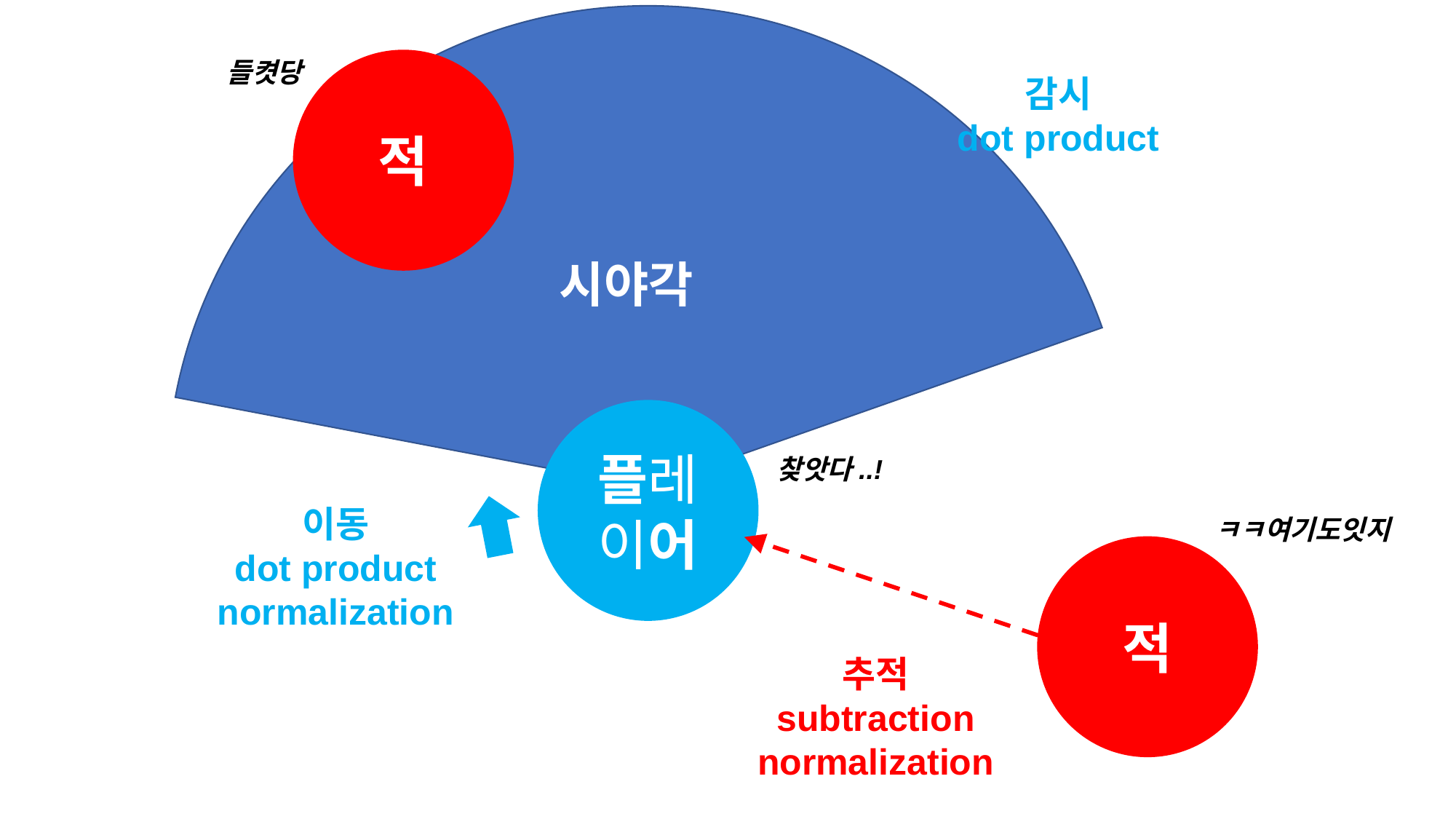

들켯당
적
감시
dot product

시야각
플레이어
찾앗다..!
이동
dot product
normalization

ㅋㅋ여기도잇지
적
추적
subtraction
normalization